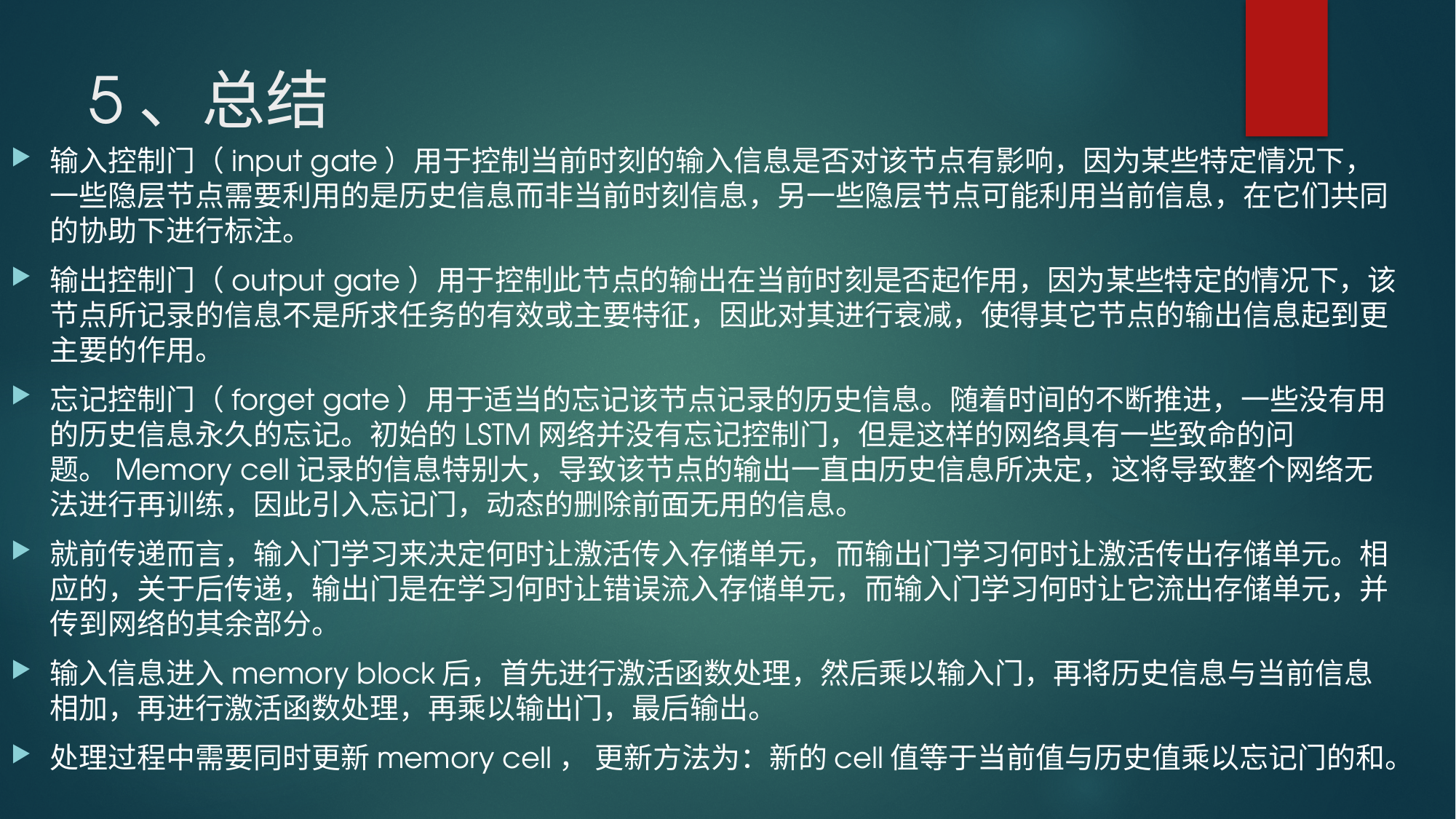

# 5、总结
输入控制门（input gate）用于控制当前时刻的输入信息是否对该节点有影响，因为某些特定情况下，一些隐层节点需要利用的是历史信息而非当前时刻信息，另一些隐层节点可能利用当前信息，在它们共同的协助下进行标注。
输出控制门（output gate）用于控制此节点的输出在当前时刻是否起作用，因为某些特定的情况下，该节点所记录的信息不是所求任务的有效或主要特征，因此对其进行衰减，使得其它节点的输出信息起到更主要的作用。
忘记控制门（forget gate）用于适当的忘记该节点记录的历史信息。随着时间的不断推进，一些没有用的历史信息永久的忘记。初始的LSTM网络并没有忘记控制门，但是这样的网络具有一些致命的问题。Memory cell记录的信息特别大，导致该节点的输出一直由历史信息所决定，这将导致整个网络无法进行再训练，因此引入忘记门，动态的删除前面无用的信息。
就前传递而言，输入门学习来决定何时让激活传入存储单元，而输出门学习何时让激活传出存储单元。相应的，关于后传递，输出门是在学习何时让错误流入存储单元，而输入门学习何时让它流出存储单元，并传到网络的其余部分。
输入信息进入memory block后，首先进行激活函数处理，然后乘以输入门，再将历史信息与当前信息相加，再进行激活函数处理，再乘以输出门，最后输出。
处理过程中需要同时更新memory cell， 更新方法为：新的cell值等于当前值与历史值乘以忘记门的和。